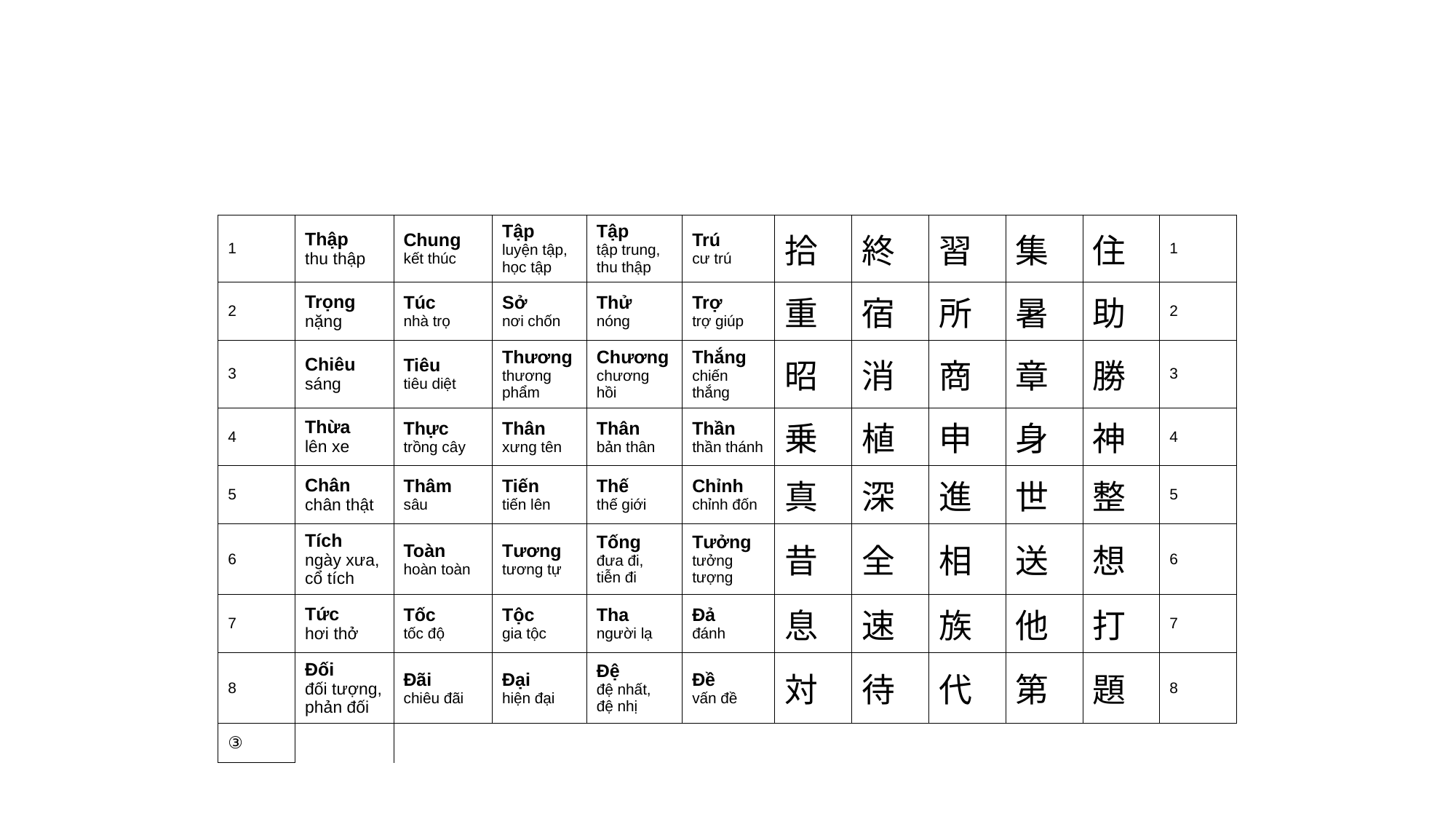

| 1 | Thập thu thập | Chung kết thúc | Tập luyện tập, học tập | Tập tập trung, thu thập | Trú cư trú | 拾 | 終 | 習 | 集 | 住 | 1 |
| --- | --- | --- | --- | --- | --- | --- | --- | --- | --- | --- | --- |
| 2 | Trọng nặng | Túc nhà trọ | Sở nơi chốn | Thử nóng | Trợ trợ giúp | 重 | 宿 | 所 | 暑 | 助 | 2 |
| 3 | Chiêu sáng | Tiêu tiêu diệt | Thương thương phẩm | Chương chương hồi | Thắng chiến thắng | 昭 | 消 | 商 | 章 | 勝 | 3 |
| 4 | Thừa lên xe | Thực trồng cây | Thân xưng tên | Thân bản thân | Thần thần thánh | 乗 | 植 | 申 | 身 | 神 | 4 |
| 5 | Chân chân thật | Thâm sâu | Tiến tiến lên | Thế thế giới | Chỉnh chỉnh đốn | 真 | 深 | 進 | 世 | 整 | 5 |
| 6 | Tích ngày xưa, cổ tích | Toàn hoàn toàn | Tương tương tự | Tống đưa đi, tiễn đi | Tưởng tưởng tượng | 昔 | 全 | 相 | 送 | 想 | 6 |
| 7 | Tức hơi thở | Tốc tốc độ | Tộc gia tộc | Tha người lạ | Đả đánh | 息 | 速 | 族 | 他 | 打 | 7 |
| 8 | Đối đối tượng, phản đối | Đãi chiêu đãi | Đại hiện đại | Đệ đệ nhất, đệ nhị | Đề vấn đề | 対 | 待 | 代 | 第 | 題 | 8 |
| ③ |  |  |  |  |  |  |  |  |  |  |  |